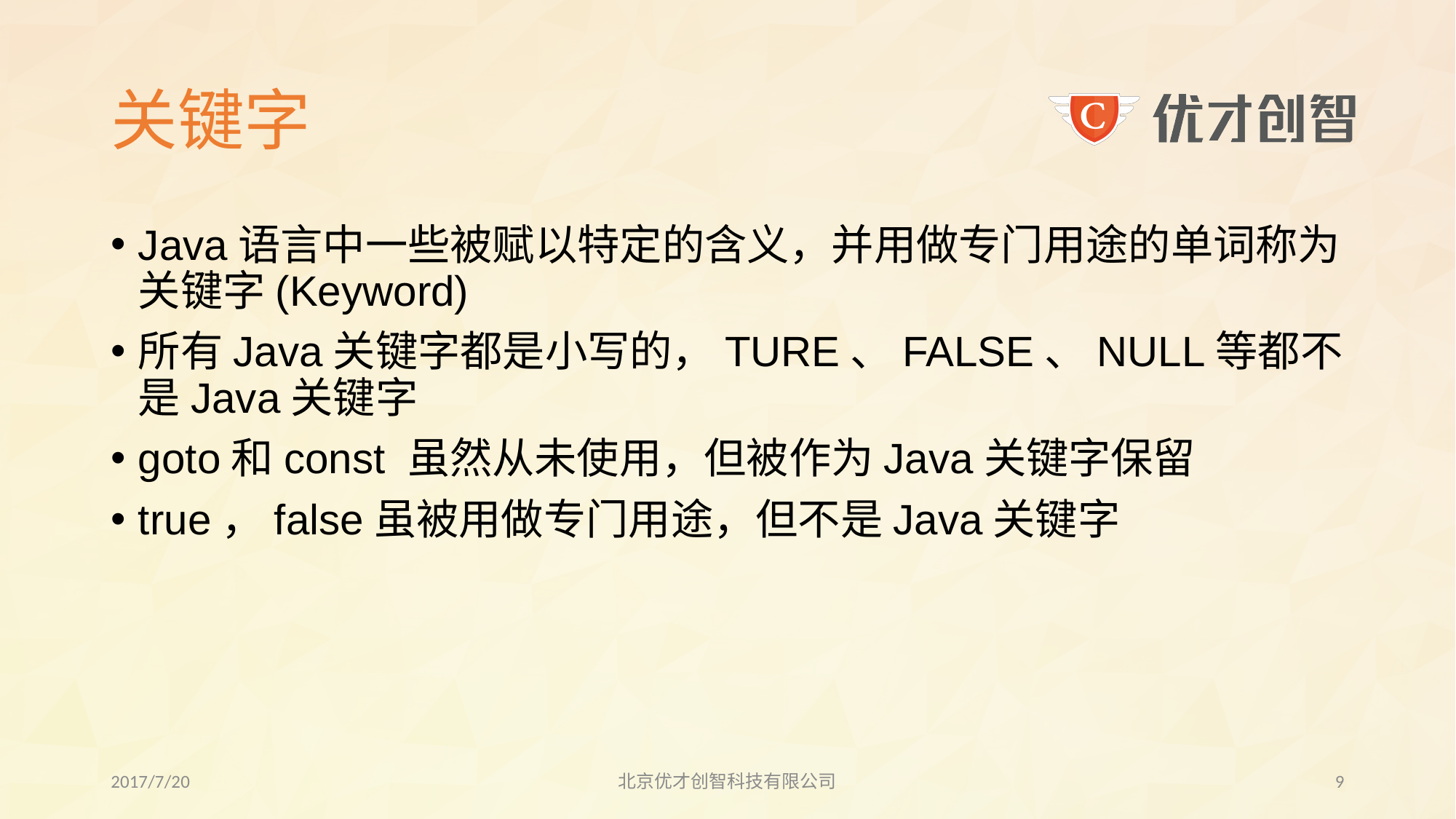

# 关键字
Java语言中一些被赋以特定的含义，并用做专门用途的单词称为关键字(Keyword)
所有Java关键字都是小写的，TURE、FALSE、NULL等都不是Java关键字
goto和const 虽然从未使用，但被作为Java关键字保留
true，false虽被用做专门用途，但不是Java关键字

2017/7/20
北京优才创智科技有限公司
9